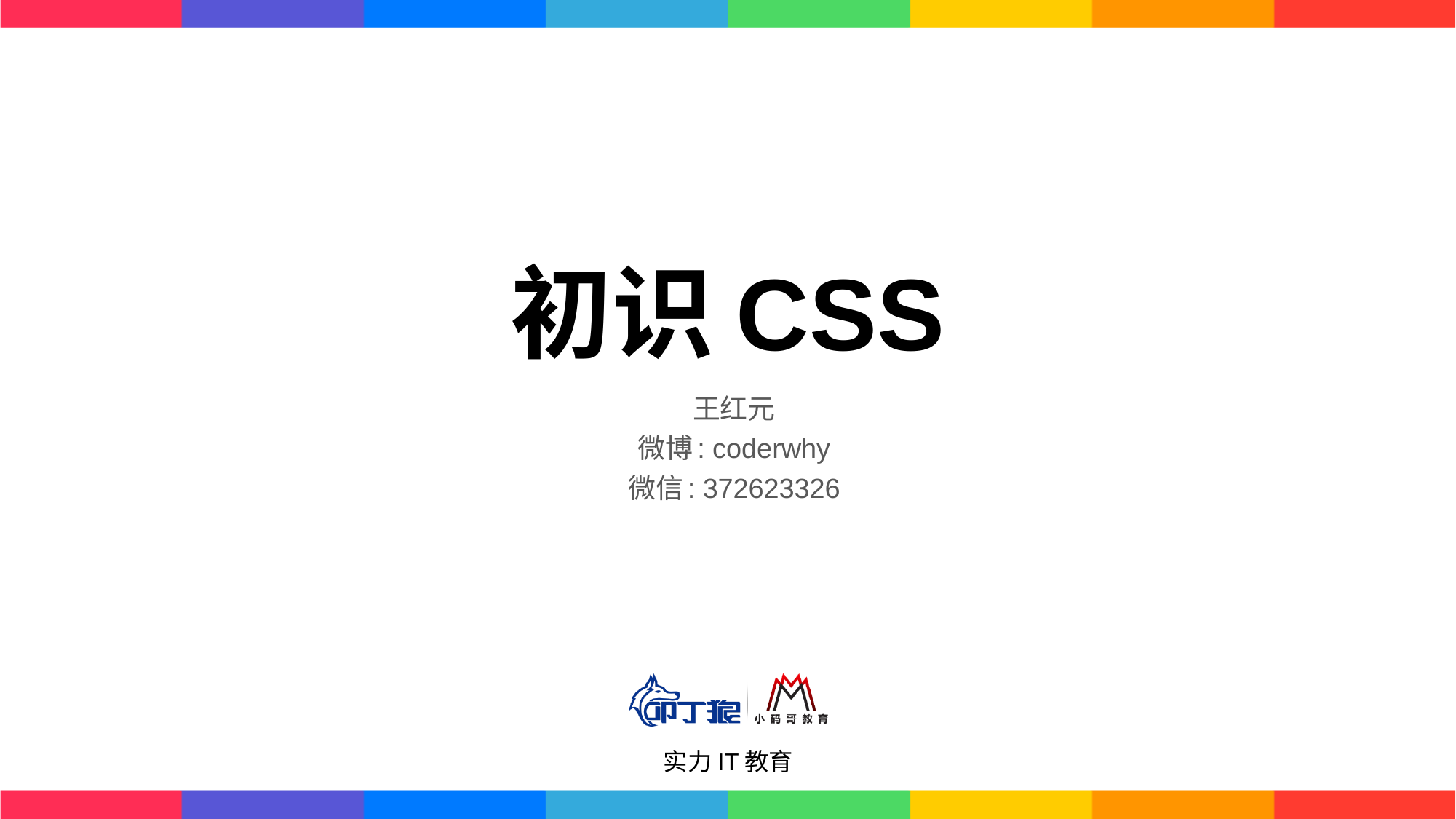

# 初识CSS
王红元
微博: coderwhy
微信: 372623326